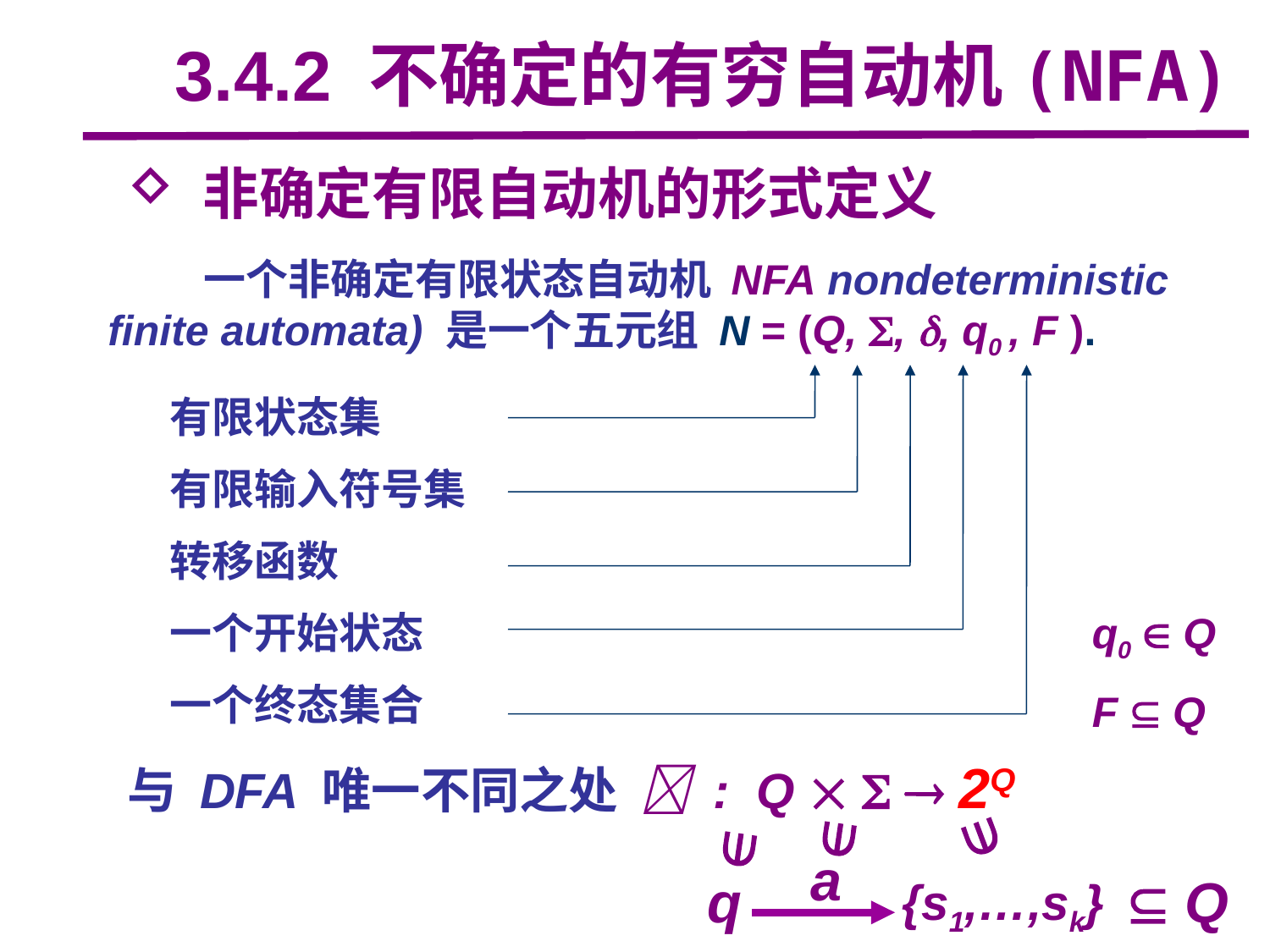

3.4.2 不确定的有穷自动机(NFA)
 非确定有限自动机的形式定义
         一个非确定有限状态自动机 NFA nondeterministic
finite automata) 是一个五元组 N = (Q, Σ, δ, q0 , F ).

 有限状态集

 有限输入符号集

 转移函数

 一个开始状态

 一个终态集合
q0 ∈ Q

F ⊆ Q
与 DFA 唯一不同之处  δ :  Q × Σ → 2Q
∈
∈
∈
a
⊆ Q
q
{s1,…,sk}